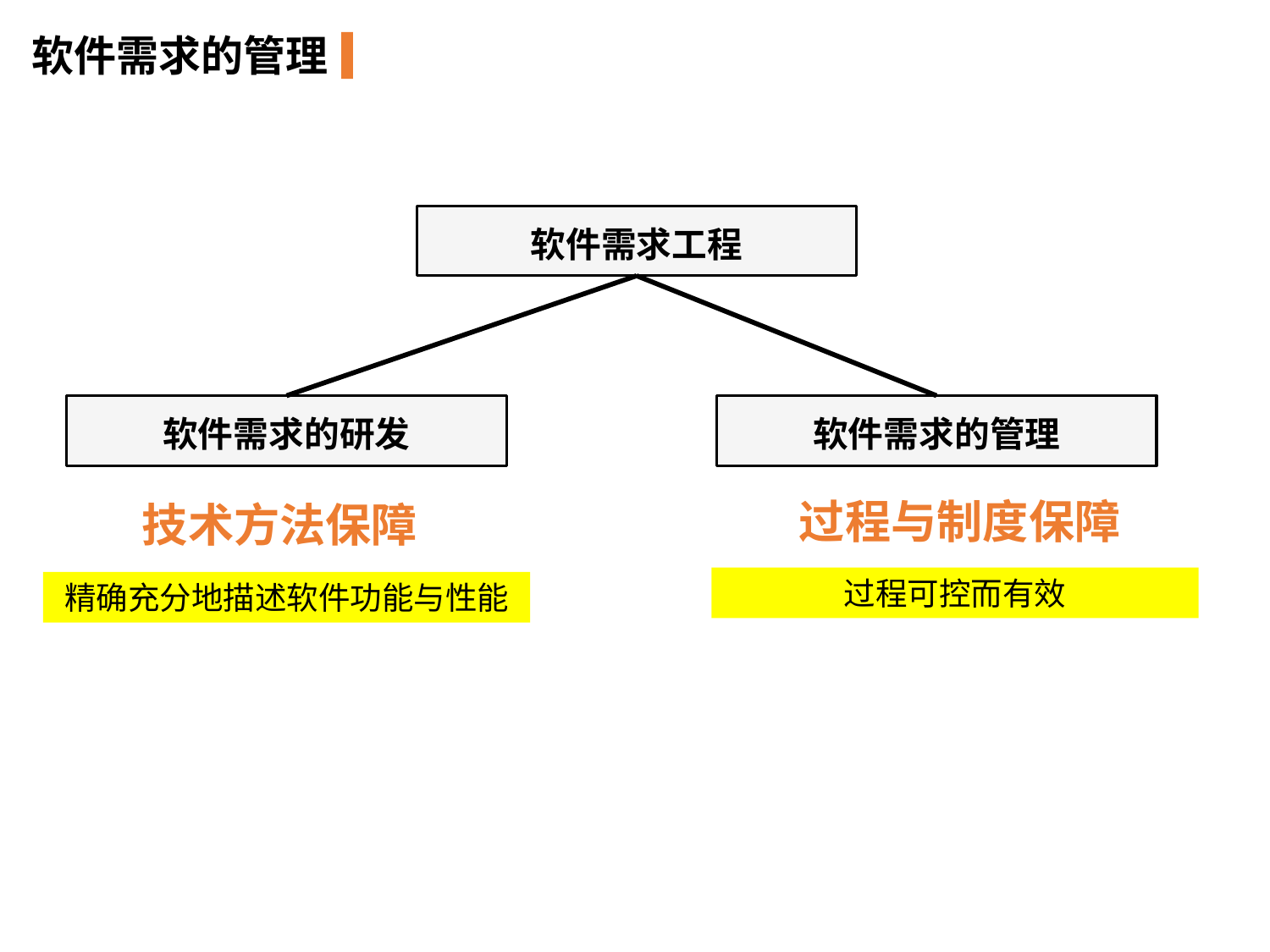

软件需求的管理

软件需求工程

软件需求的研发
软件需求的管理

过程与制度保障
技术方法保障
过程可控而有效
精确充分地描述软件功能与性能